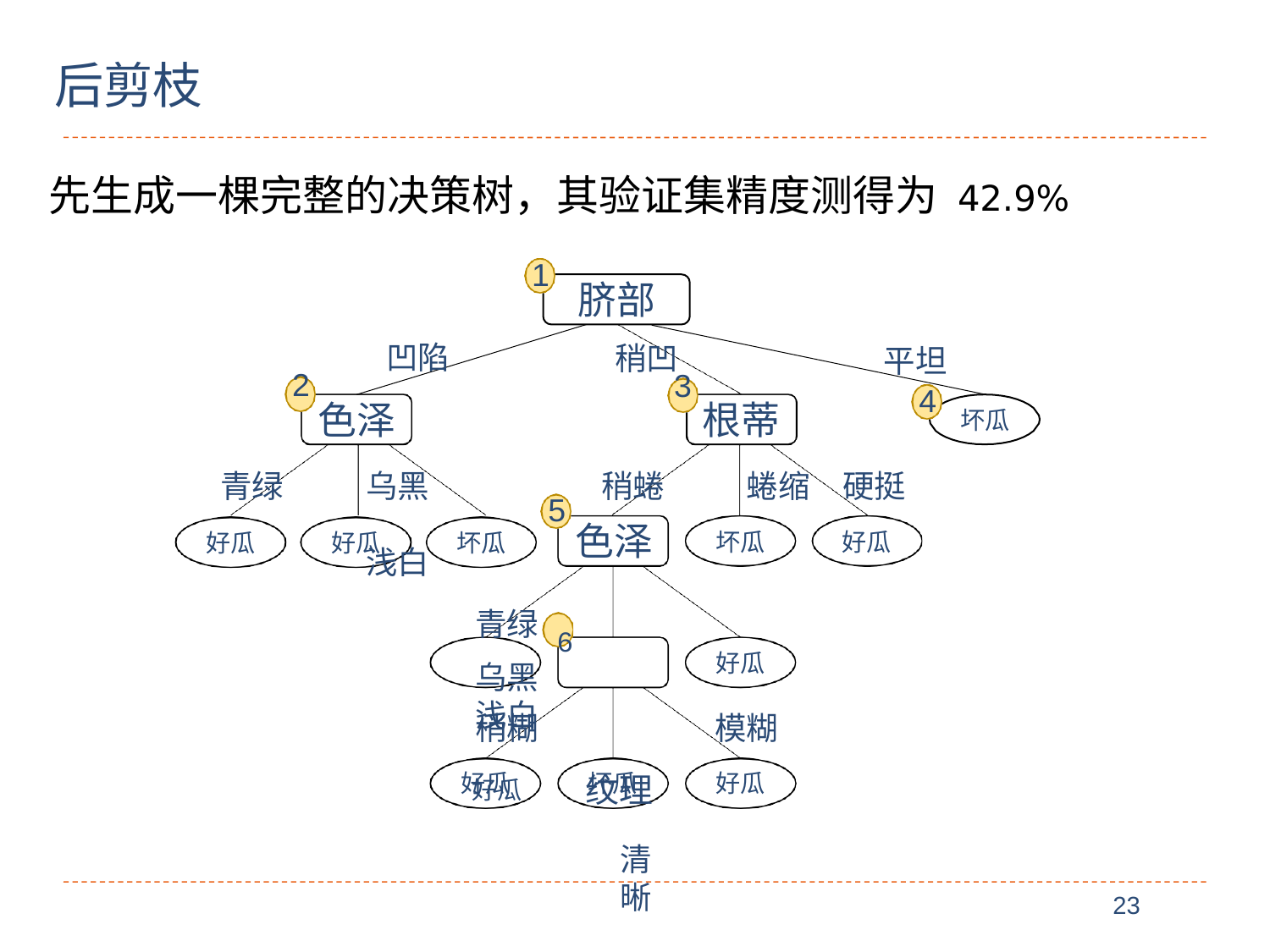

后剪枝
# 先生成一棵完整的决策树，其验证集精度测得为 42.9%
脐部
稍凹
3
根蒂
1

凹陷
2
色泽
乌黑	浅白
平坦

4

坏瓜
稍蜷
色泽
青绿 6	乌黑	浅白
好瓜	纹理
清晰
蜷缩	硬挺
青绿
5

坏瓜
好瓜
好瓜
好瓜
坏瓜

好瓜
稍糊
模糊
好瓜
坏瓜
好瓜